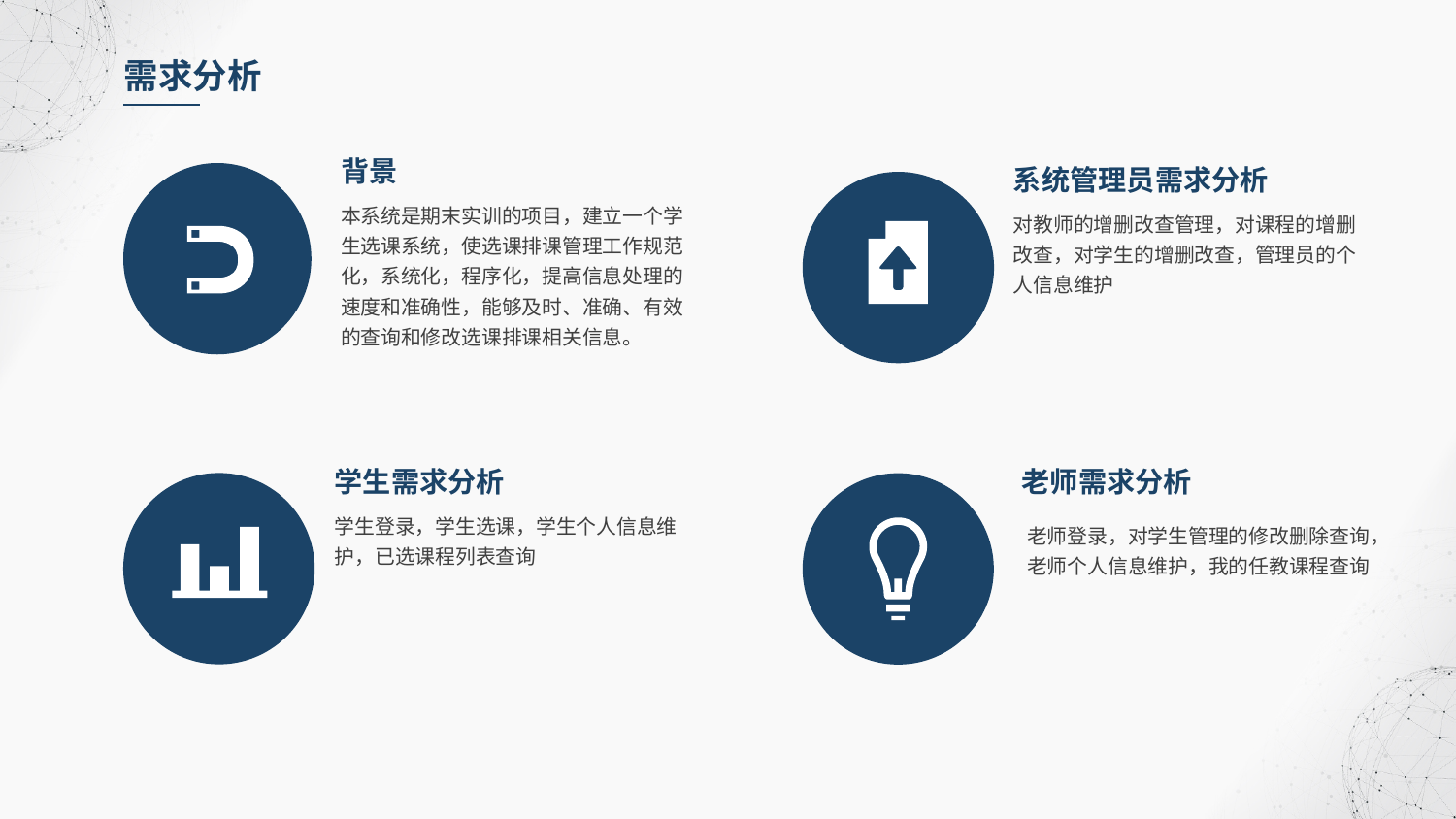

需求分析
背景
系统管理员需求分析

本系统是期末实训的项目，建立一个学生选课系统，使选课排课管理工作规范化，系统化，程序化，提高信息处理的速度和准确性，能够及时、准确、有效的查询和修改选课排课相关信息。
对教师的增删改查管理，对课程的增删改查，对学生的增删改查，管理员的个人信息维护
学生需求分析
老师需求分析

学生登录，学生选课，学生个人信息维护，已选课程列表查询
老师登录，对学生管理的修改删除查询，老师个人信息维护，我的任教课程查询